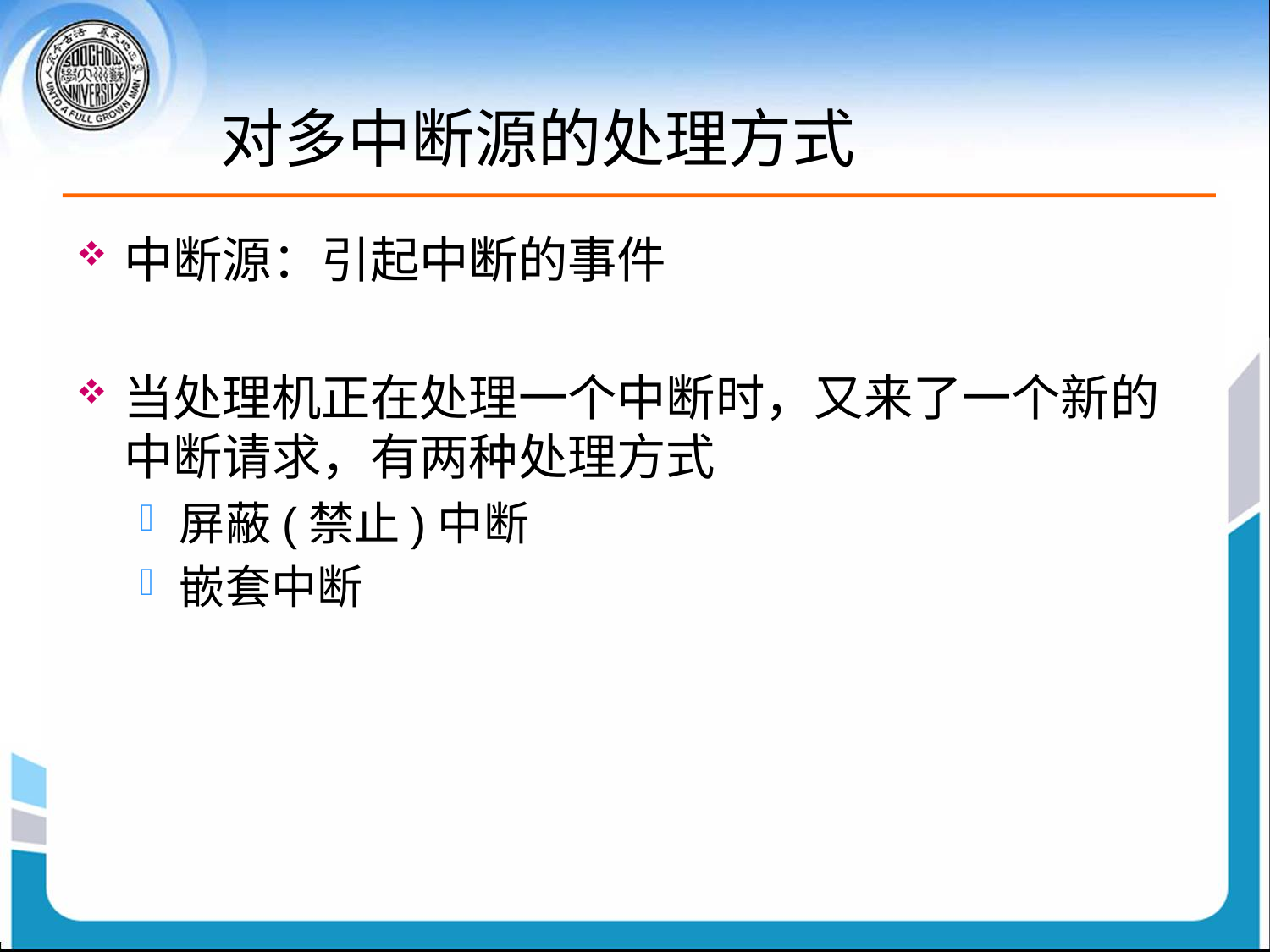

# 对多中断源的处理方式
中断源：引起中断的事件

当处理机正在处理一个中断时，又来了一个新的中断请求，有两种处理方式
屏蔽(禁止)中断
嵌套中断